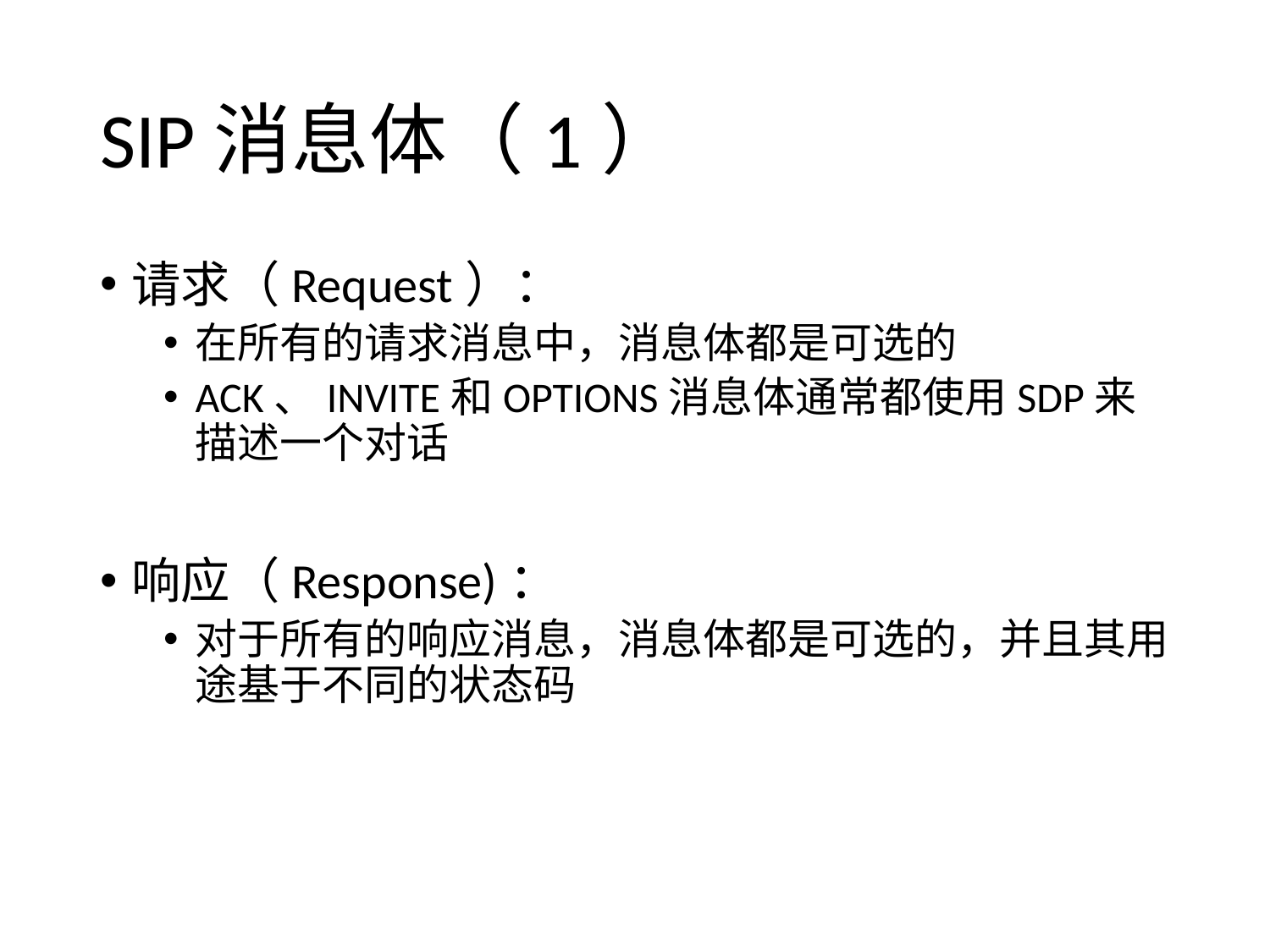

# SIP消息体（1）
请求（Request）：
在所有的请求消息中，消息体都是可选的
ACK、INVITE和OPTIONS消息体通常都使用SDP来描述一个对话

响应（Response)：
对于所有的响应消息，消息体都是可选的，并且其用途基于不同的状态码